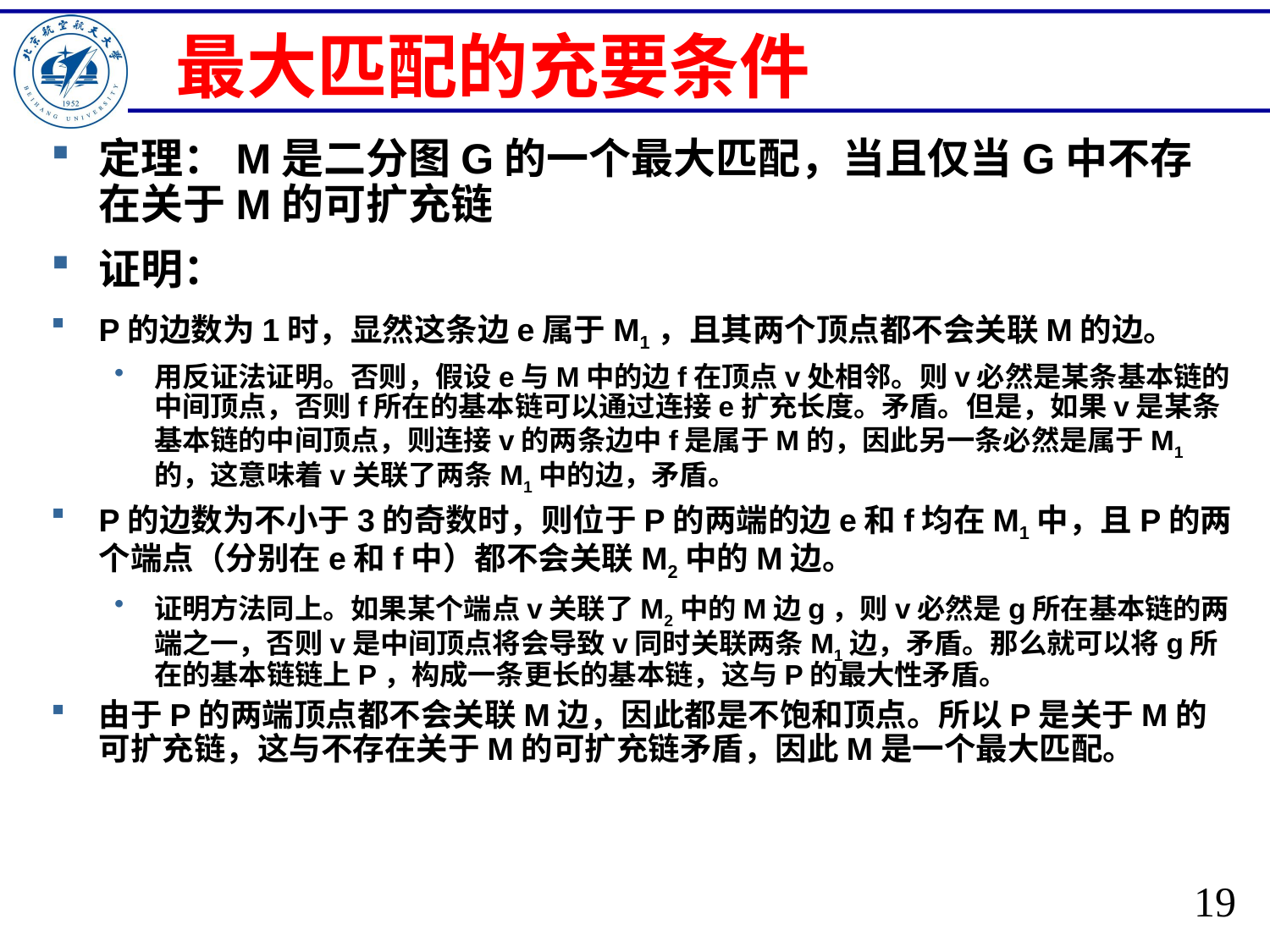

# 最大匹配的充要条件
定理：M是二分图G的一个最大匹配，当且仅当G中不存在关于M的可扩充链
证明：
P的边数为1时，显然这条边e属于M1，且其两个顶点都不会关联M的边。
用反证法证明。否则，假设e与M中的边f在顶点v处相邻。则v必然是某条基本链的中间顶点，否则f所在的基本链可以通过连接e扩充长度。矛盾。但是，如果v是某条基本链的中间顶点，则连接v的两条边中f是属于M的，因此另一条必然是属于M1的，这意味着v关联了两条M1中的边，矛盾。
P的边数为不小于3的奇数时，则位于P的两端的边e和f均在M1中，且P的两个端点（分别在e和f中）都不会关联M2中的M边。
证明方法同上。如果某个端点v关联了M2中的M边g，则v必然是g所在基本链的两端之一，否则v是中间顶点将会导致v同时关联两条M1边，矛盾。那么就可以将g所在的基本链链上P，构成一条更长的基本链，这与P的最大性矛盾。
由于P的两端顶点都不会关联M边，因此都是不饱和顶点。所以P是关于M的可扩充链，这与不存在关于M的可扩充链矛盾，因此M是一个最大匹配。